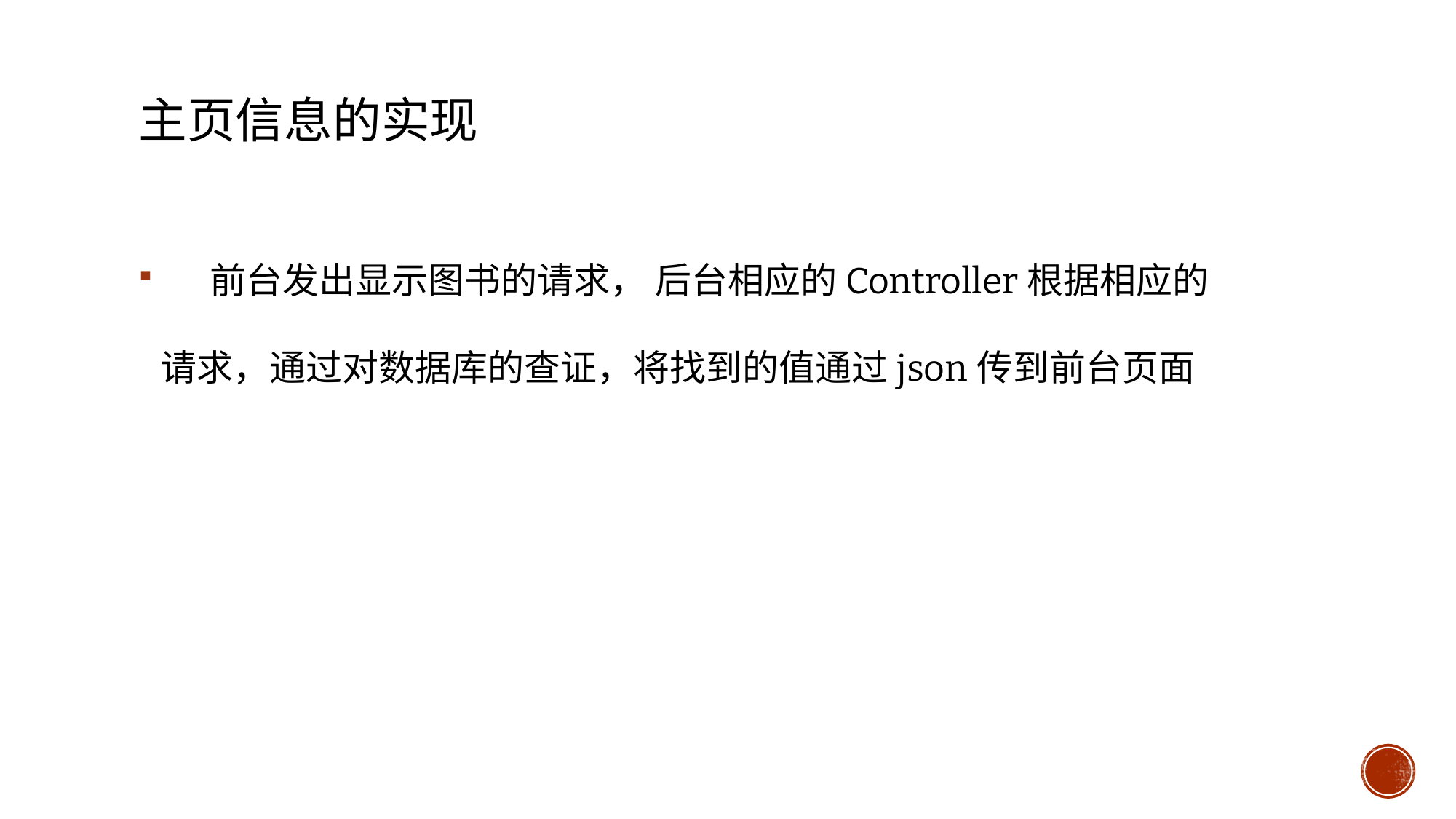

# 主页信息的实现
     前台发出显示图书的请求， 后台相应的Controller根据相应的请求，通过对数据库的查证，将找到的值通过json传到前台页面